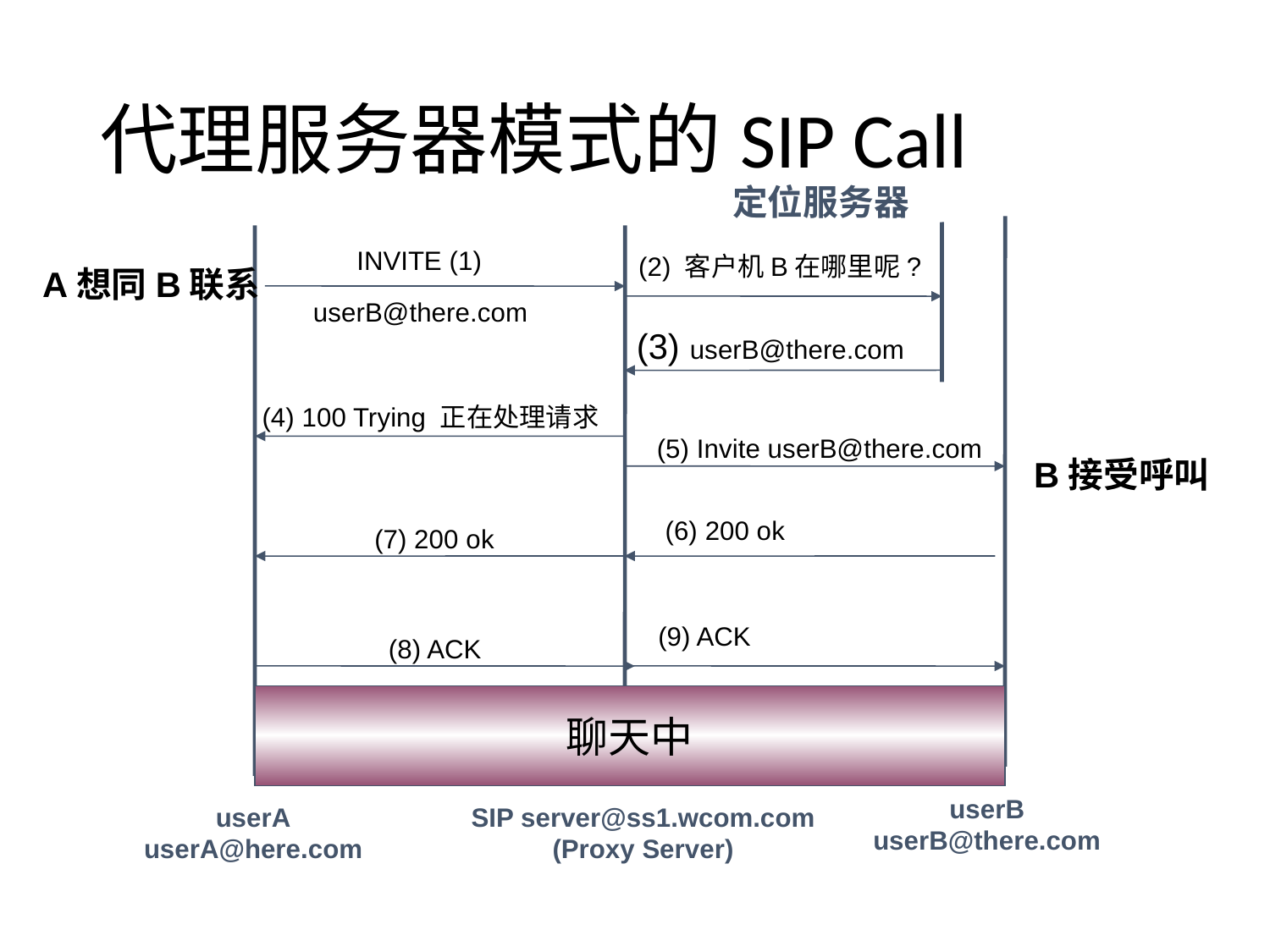

# 代理服务器模式的SIP Call
定位服务器

INVITE (1)
(2) 客户机B在哪里呢?
A想同B联系

userB@there.com

(3) userB@there.com

(4) 100 Trying 正在处理请求
(5) Invite userB@there.com

B接受呼叫

(6) 200 ok
(7) 200 ok

(9) ACK
(8) ACK

聊天中
userB
userB@there.com
userA
userA@here.com
SIP server@ss1.wcom.com
(Proxy Server)